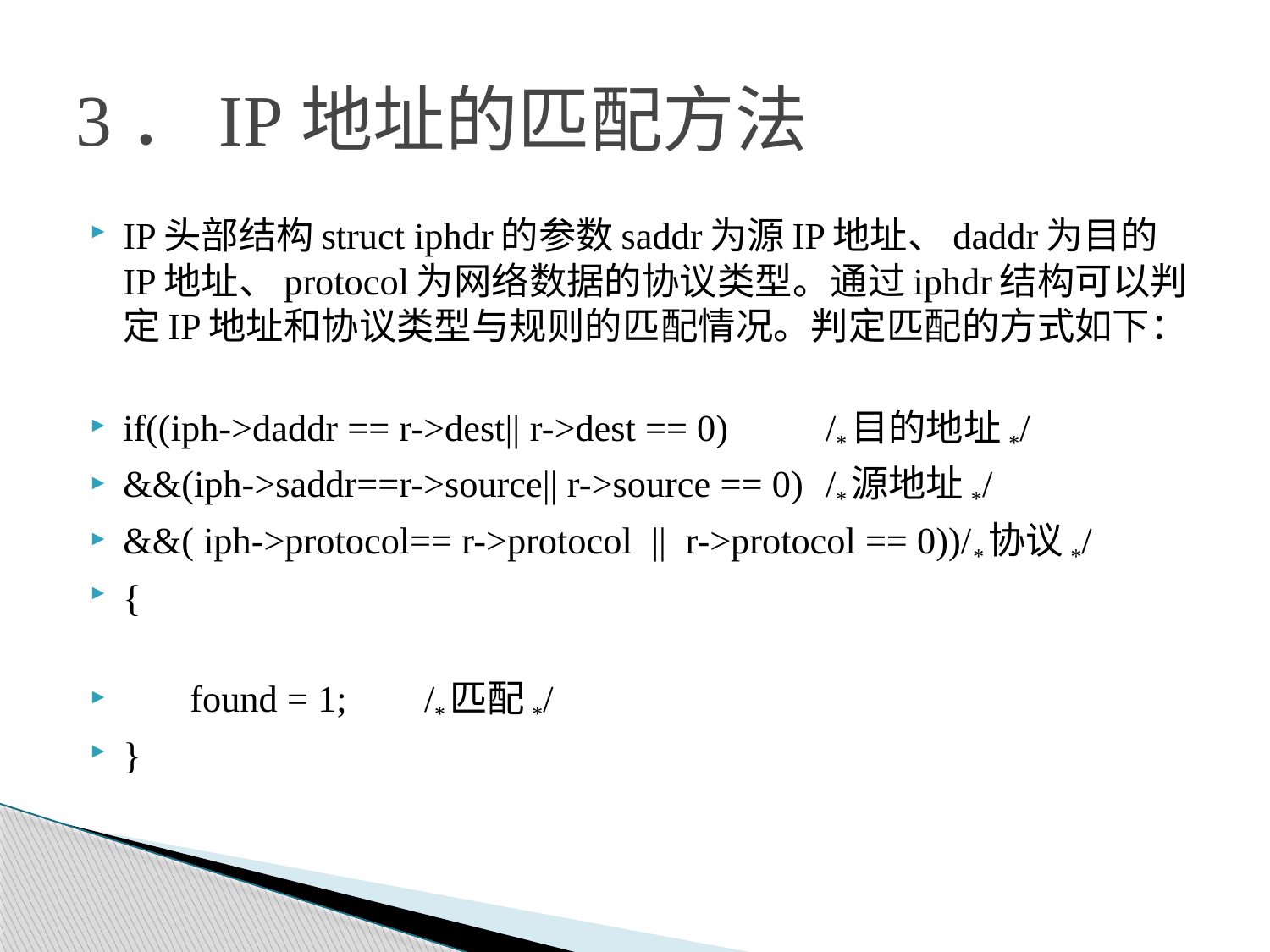

# 3．IP地址的匹配方法
IP头部结构struct iphdr的参数saddr为源IP地址、daddr为目的IP地址、protocol为网络数据的协议类型。通过iphdr结构可以判定IP地址和协议类型与规则的匹配情况。判定匹配的方式如下：

if((iph->daddr == r->dest|| r->dest == 0)		/*目的地址*/
&&(iph->saddr==r->source|| r->source == 0)	/*源地址*/
&&( iph->protocol== r->protocol  ||  r->protocol == 0))/*协议*/
{

       found = 1;					/*匹配*/
}